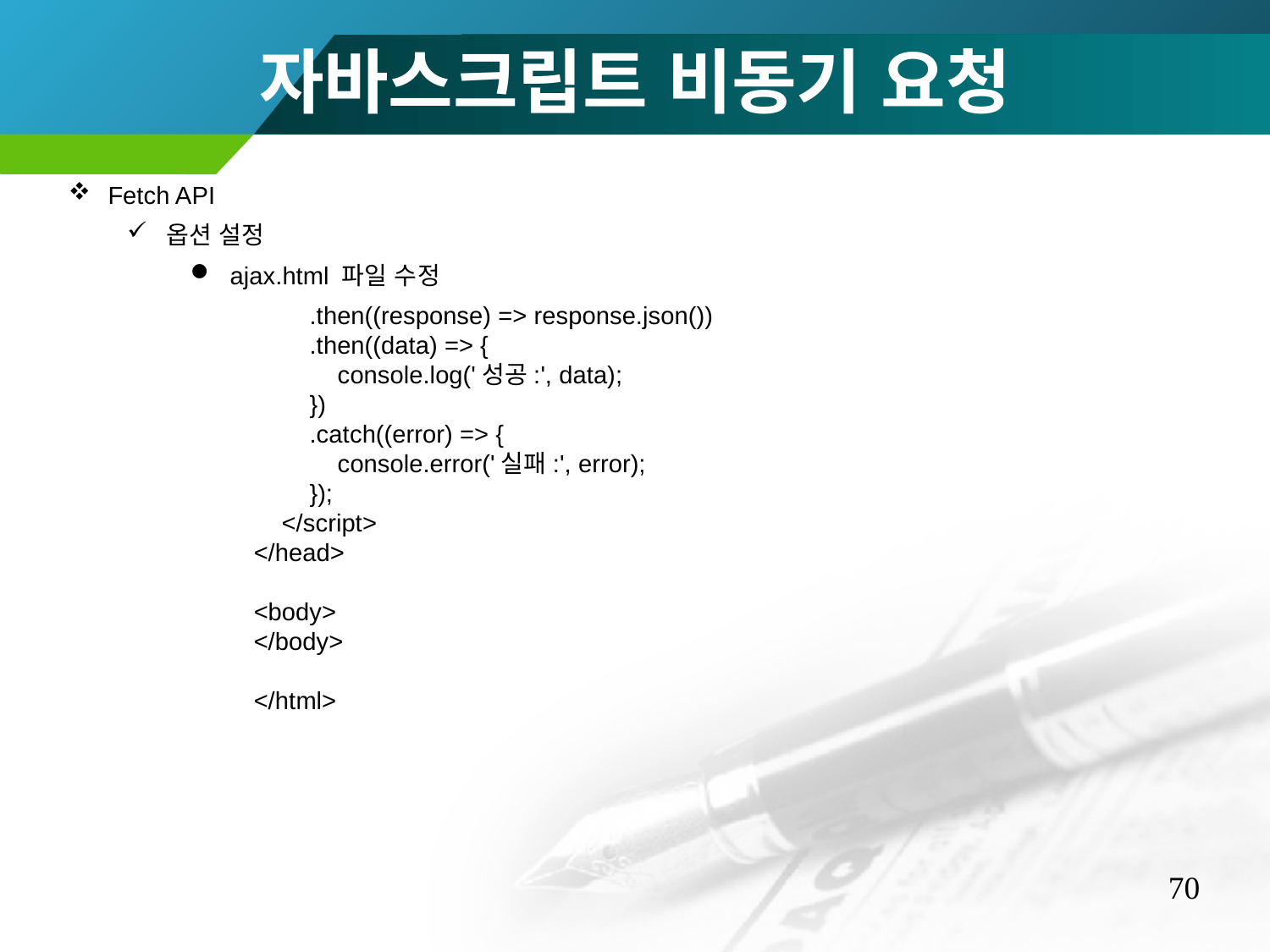

자바스크립트 비동기 요청
Fetch API
옵션 설정
ajax.html 파일 수정
        .then((response) => response.json())
        .then((data) => {
            console.log('성공:', data);
        })
        .catch((error) => {
            console.error('실패:', error);
        });
    </script>
</head>

<body>
</body>

</html>

70